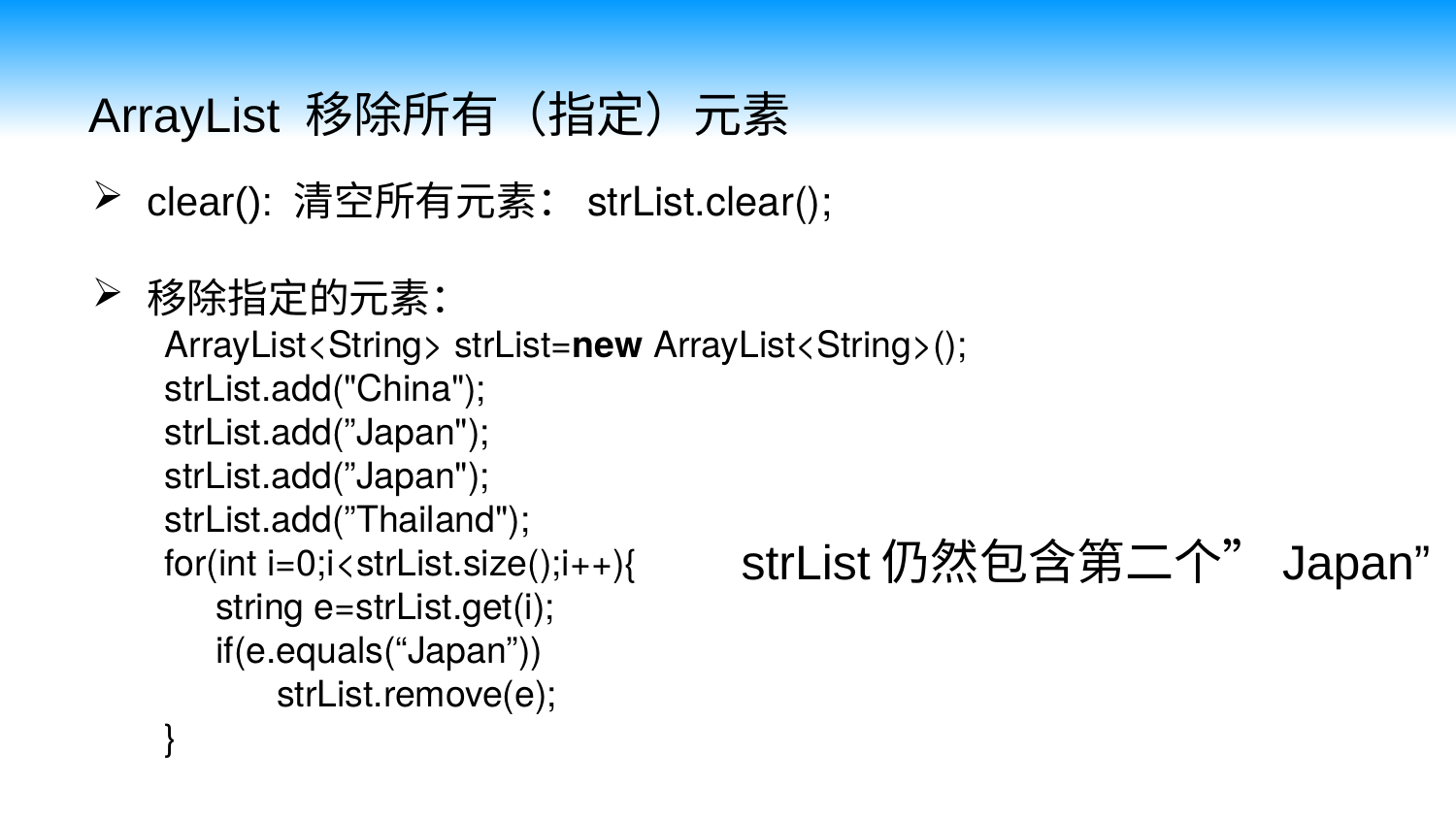

ArrayList 移除所有（指定）元素
clear(): 清空所有元素：strList.clear();

移除指定的元素：
ArrayList<String> strList=new ArrayList<String>();
strList.add("China");
strList.add(”Japan");
strList.add(”Japan");
strList.add(”Thailand");
for(int i=0;i<strList.size();i++){
     string e=strList.get(i);
     if(e.equals(“Japan”))
           strList.remove(e);
}

strList仍然包含第二个”Japan”